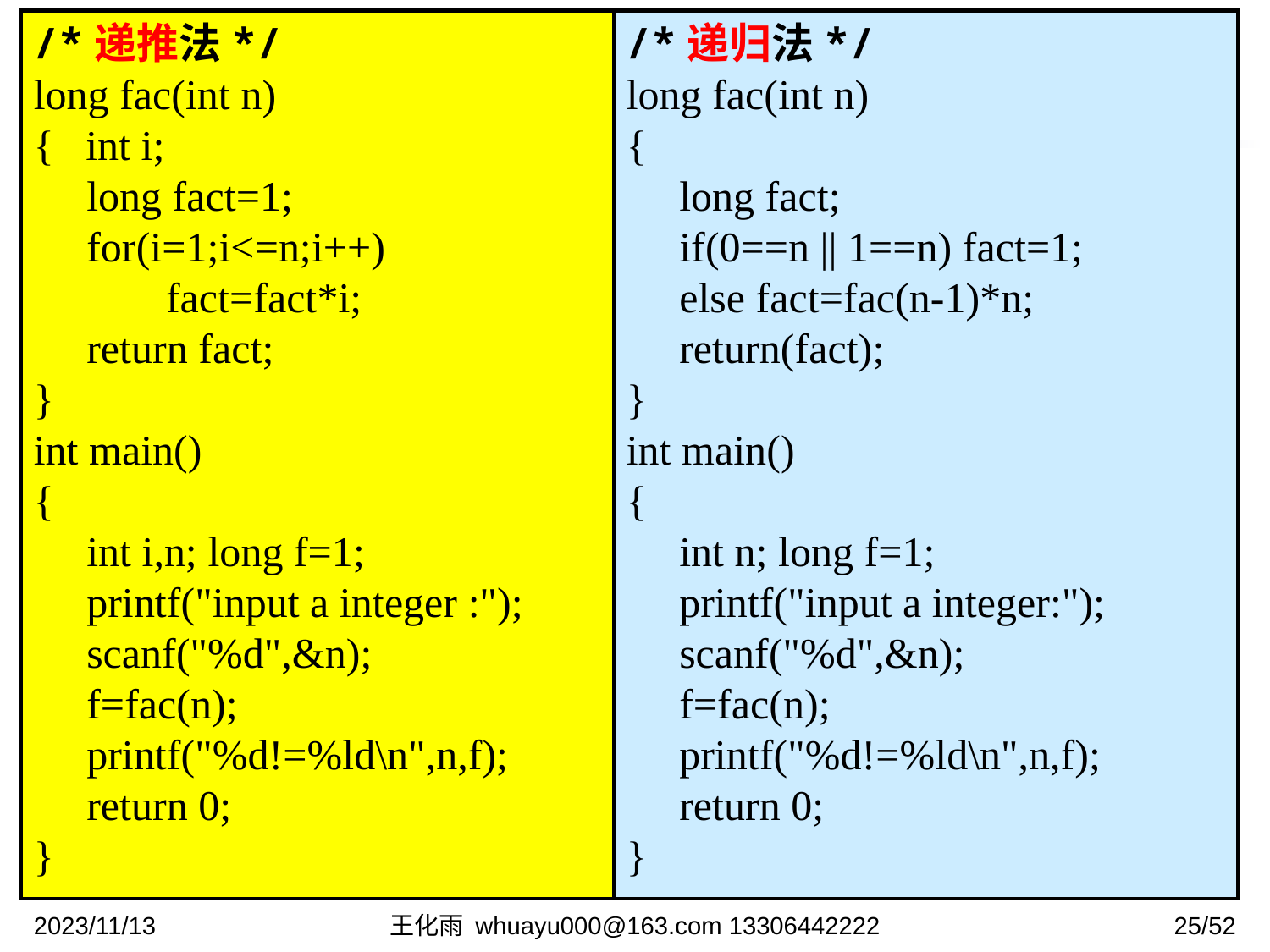

/*递推法*/
long fac(int n)
{   int i;
     long fact=1;
     for(i=1;i<=n;i++)
	        fact=fact*i;
     return fact;
}
int main()
{
     int i,n; long f=1;
     printf("input a integer :");
     scanf("%d",&n);
     f=fac(n);
     printf("%d!=%ld\n",n,f);
     return 0;
}
/*递归法*/
long fac(int n)
{
     long fact;
     if(0==n || 1==n) fact=1;
     else fact=fac(n-1)*n;
     return(fact);
}
int main()
{
     int n; long f=1;
     printf("input a integer:");
     scanf("%d",&n);
     f=fac(n);
     printf("%d!=%ld\n",n,f);
     return 0;
}
两种方法计算n!
2023/11/13
王化雨 whuayu000@163.com 13306442222
25/52